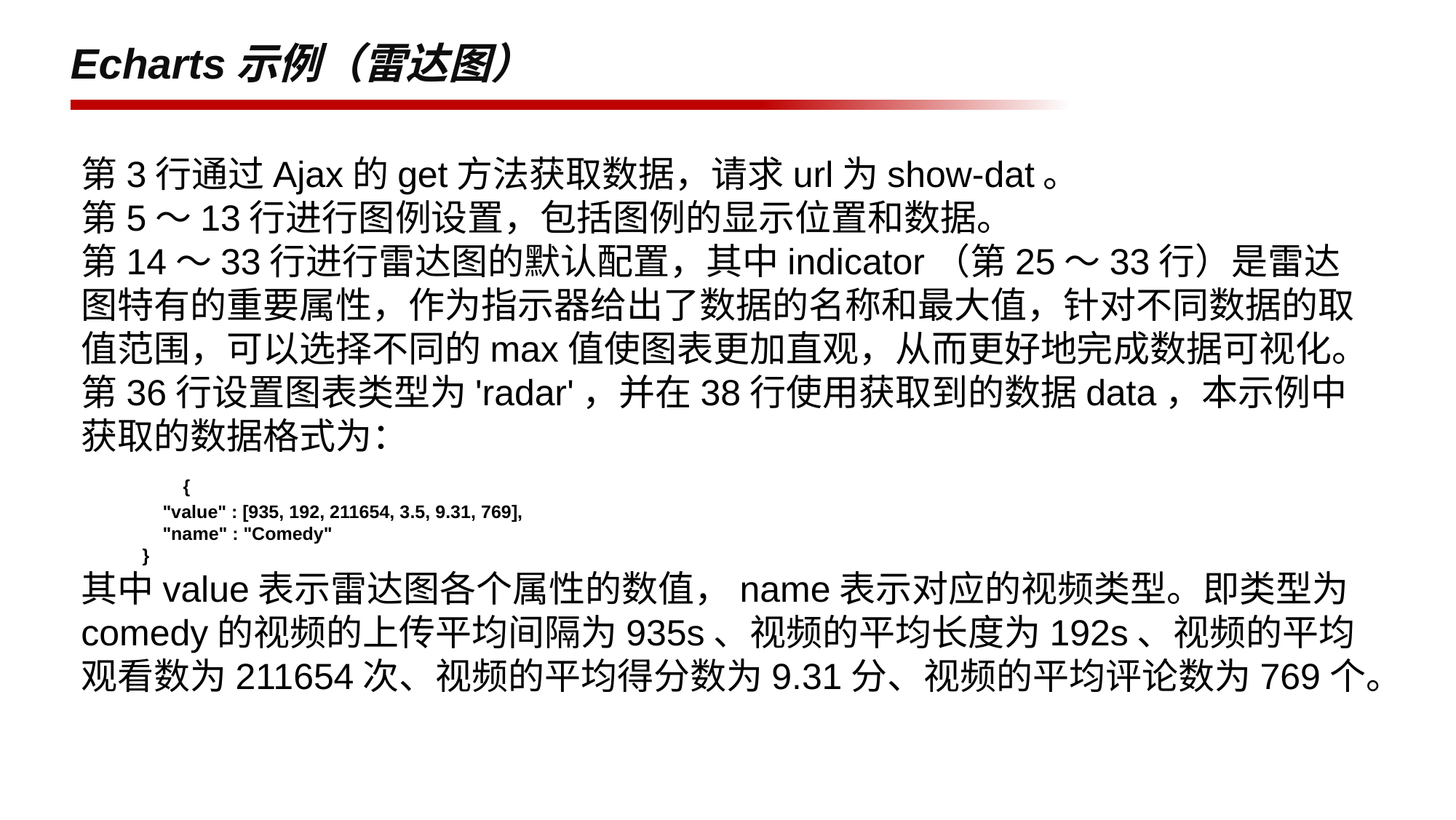

# Echarts示例（雷达图）

第3行通过Ajax的get方法获取数据，请求url为show-dat。
第5～13行进行图例设置，包括图例的显示位置和数据。
第14～33行进行雷达图的默认配置，其中indicator（第25～33行）是雷达图特有的重要属性，作为指示器给出了数据的名称和最大值，针对不同数据的取值范围，可以选择不同的max值使图表更加直观，从而更好地完成数据可视化。
第36行设置图表类型为'radar'，并在38行使用获取到的数据data，本示例中获取的数据格式为：
          {
                "value" : [935, 192, 211654, 3.5, 9.31, 769],
                "name" : "Comedy"
            }
其中value表示雷达图各个属性的数值，name表示对应的视频类型。即类型为comedy的视频的上传平均间隔为935s、视频的平均长度为192s、视频的平均观看数为211654次、视频的平均得分数为9.31分、视频的平均评论数为769个。